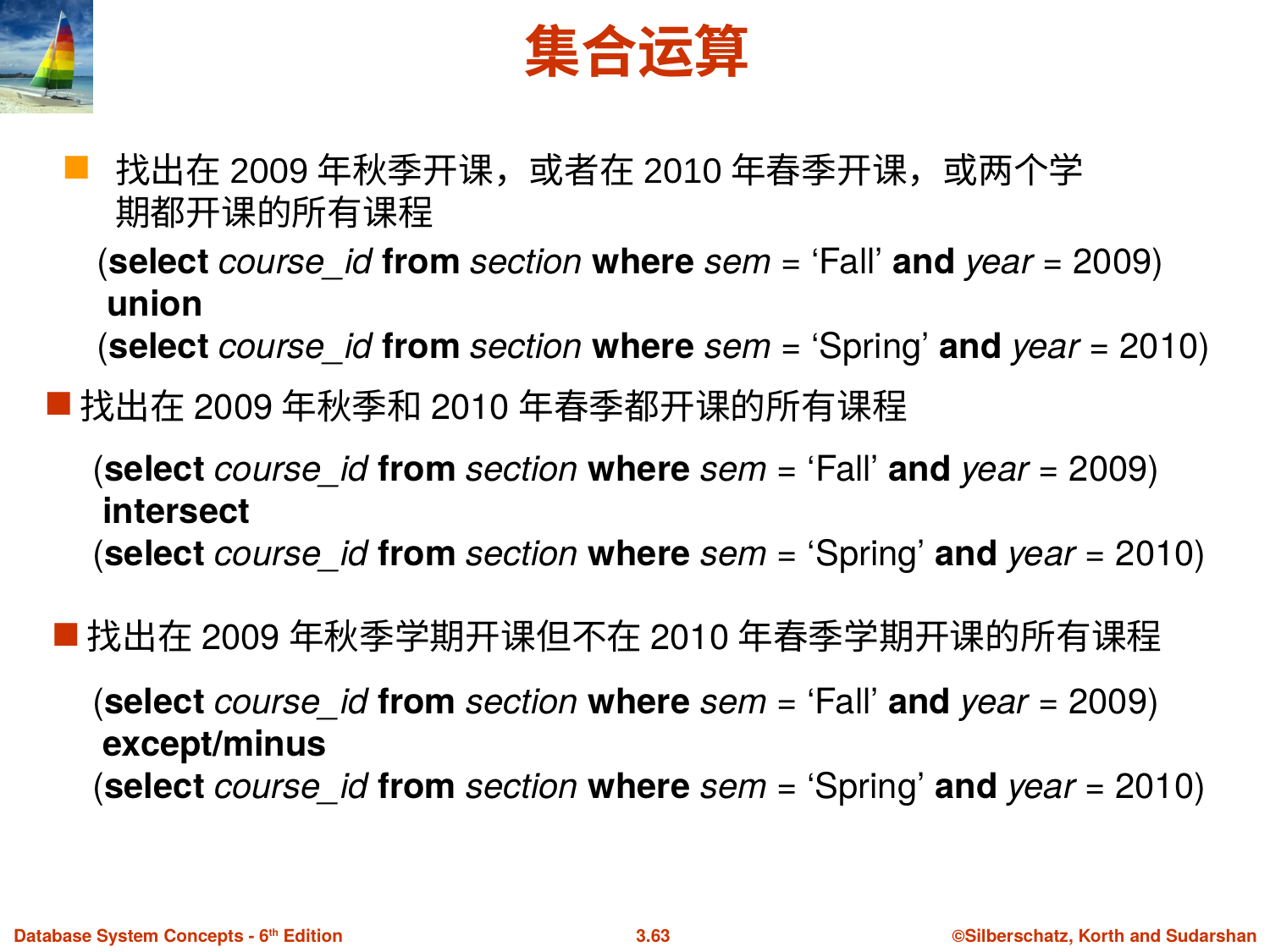

# 集合运算
找出在2009年秋季开课，或者在2010年春季开课，或两个学期都开课的所有课程
(select course_id from section where sem = ‘Fall’ and year = 2009)
 union
(select course_id from section where sem = ‘Spring’ and year = 2010)
找出在2009年秋季和2010年春季都开课的所有课程
(select course_id from section where sem = ‘Fall’ and year = 2009)
 intersect
(select course_id from section where sem = ‘Spring’ and year = 2010)
找出在2009年秋季学期开课但不在2010年春季学期开课的所有课程
(select course_id from section where sem = ‘Fall’ and year = 2009)
 except/minus
(select course_id from section where sem = ‘Spring’ and year = 2010)